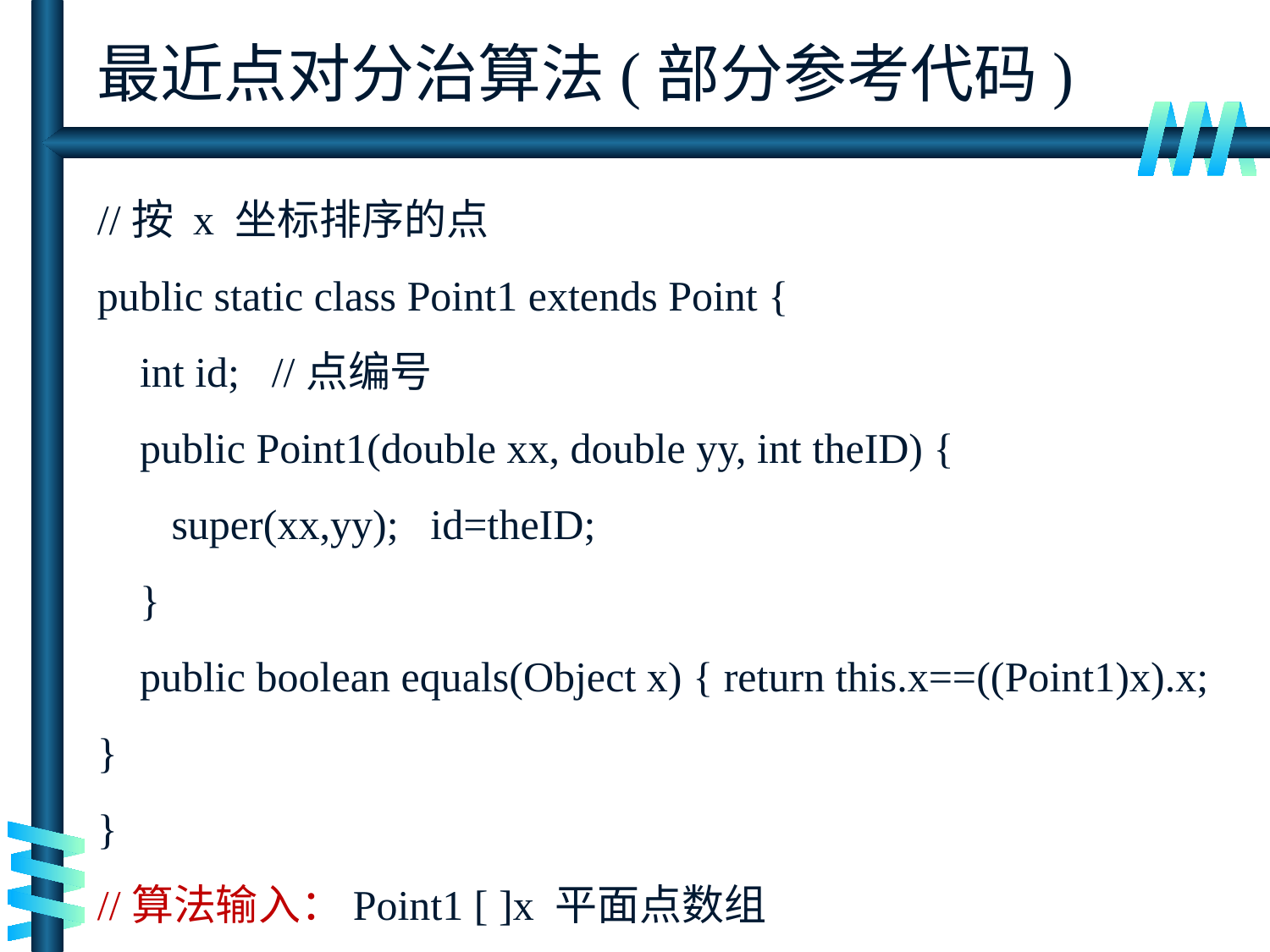

# 最近点对分治算法(部分参考代码)
//按 x 坐标排序的点
public static class Point1 extends Point {
    int id;   //点编号
    public Point1(double xx, double yy, int theID) {
       super(xx,yy);   id=theID;
    }
    public boolean equals(Object x) { return this.x==((Point1)x).x;  }
}
//算法输入：Point1 [ ]x 平面点数组